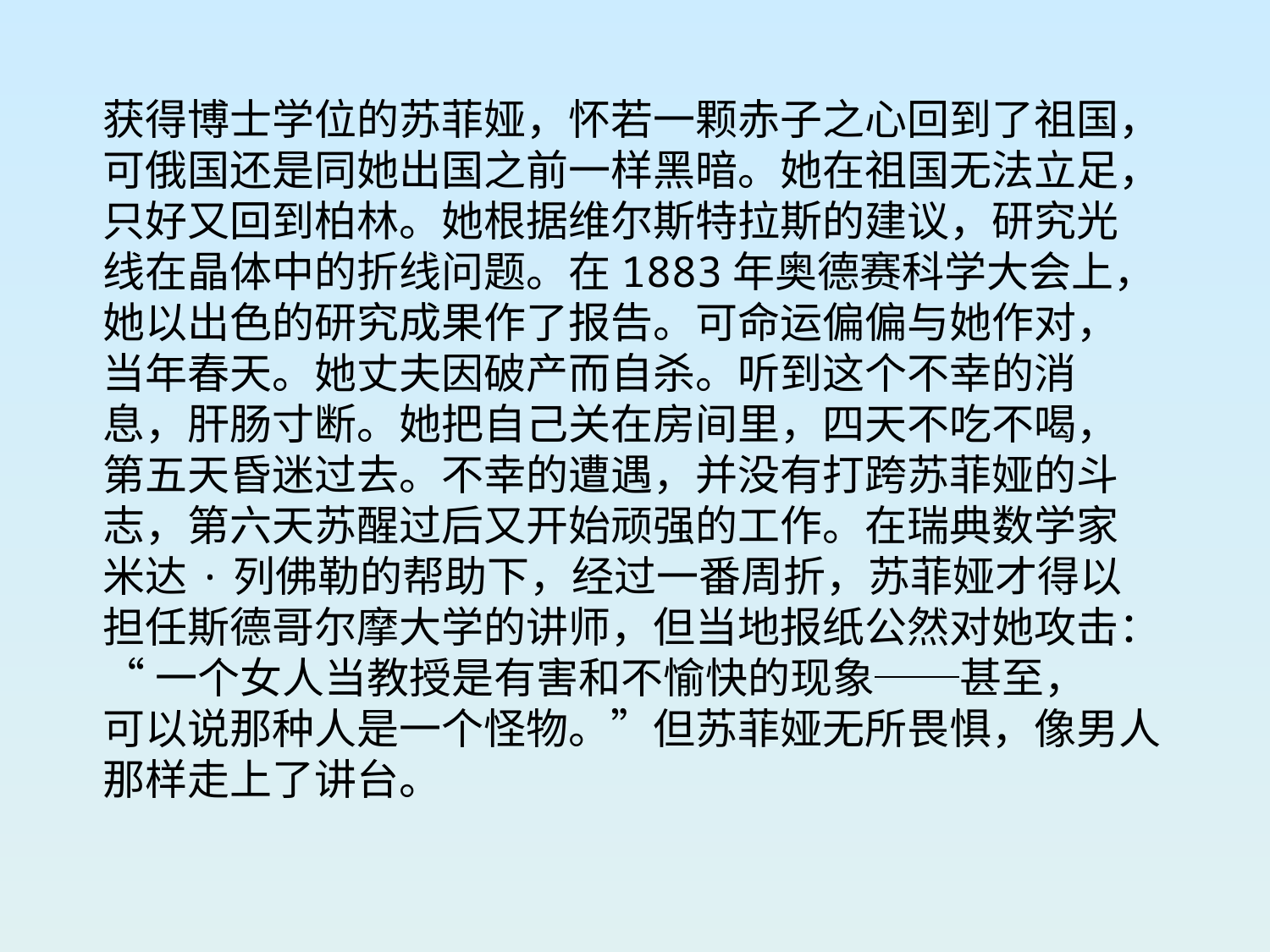

获得博士学位的苏菲娅，怀若一颗赤子之心回到了祖国，
可俄国还是同她出国之前一样黑暗。她在祖国无法立足，
只好又回到柏林。她根据维尔斯特拉斯的建议，研究光
线在晶体中的折线问题。在1883年奥德赛科学大会上，
她以出色的研究成果作了报告。可命运偏偏与她作对，
当年春天。她丈夫因破产而自杀。听到这个不幸的消
息，肝肠寸断。她把自己关在房间里，四天不吃不喝，
第五天昏迷过去。不幸的遭遇，并没有打跨苏菲娅的斗
志，第六天苏醒过后又开始顽强的工作。在瑞典数学家
米达·列佛勒的帮助下，经过一番周折，苏菲娅才得以
担任斯德哥尔摩大学的讲师，但当地报纸公然对她攻击：
“一个女人当教授是有害和不愉快的现象──甚至，
可以说那种人是一个怪物。”但苏菲娅无所畏惧，像男人
那样走上了讲台。